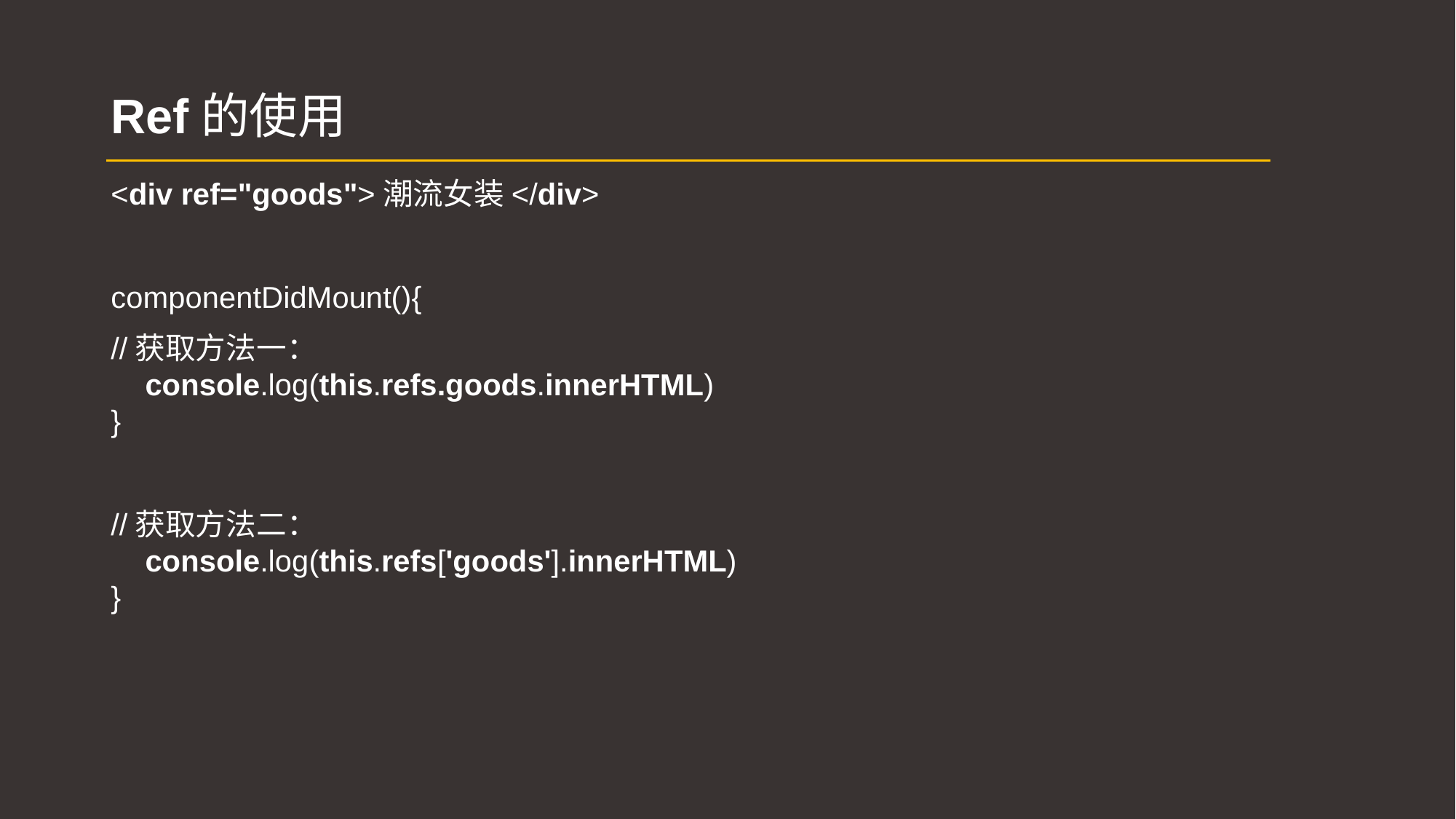

# Ref的使用
<div ref="goods">潮流女装</div>

componentDidMount(){
//获取方法一：
    console.log(this.refs.goods.innerHTML)
}

//获取方法二：
    console.log(this.refs['goods'].innerHTML)
}